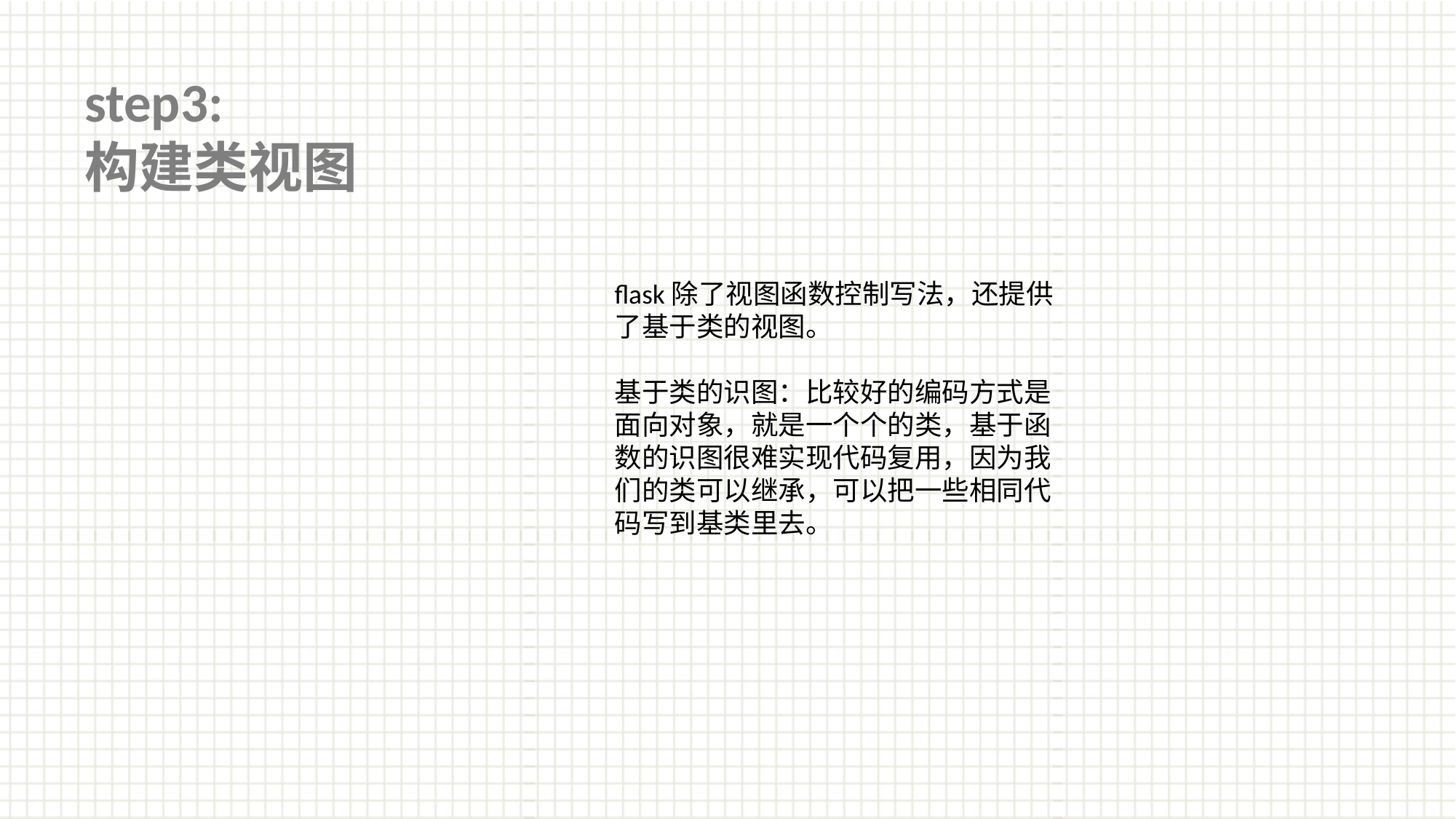

step3:
构建类视图

flask除了视图函数控制写法，还提供了基于类的视图。

基于类的识图：比较好的编码方式是面向对象，就是一个个的类，基于函数的识图很难实现代码复用，因为我们的类可以继承，可以把一些相同代码写到基类里去。